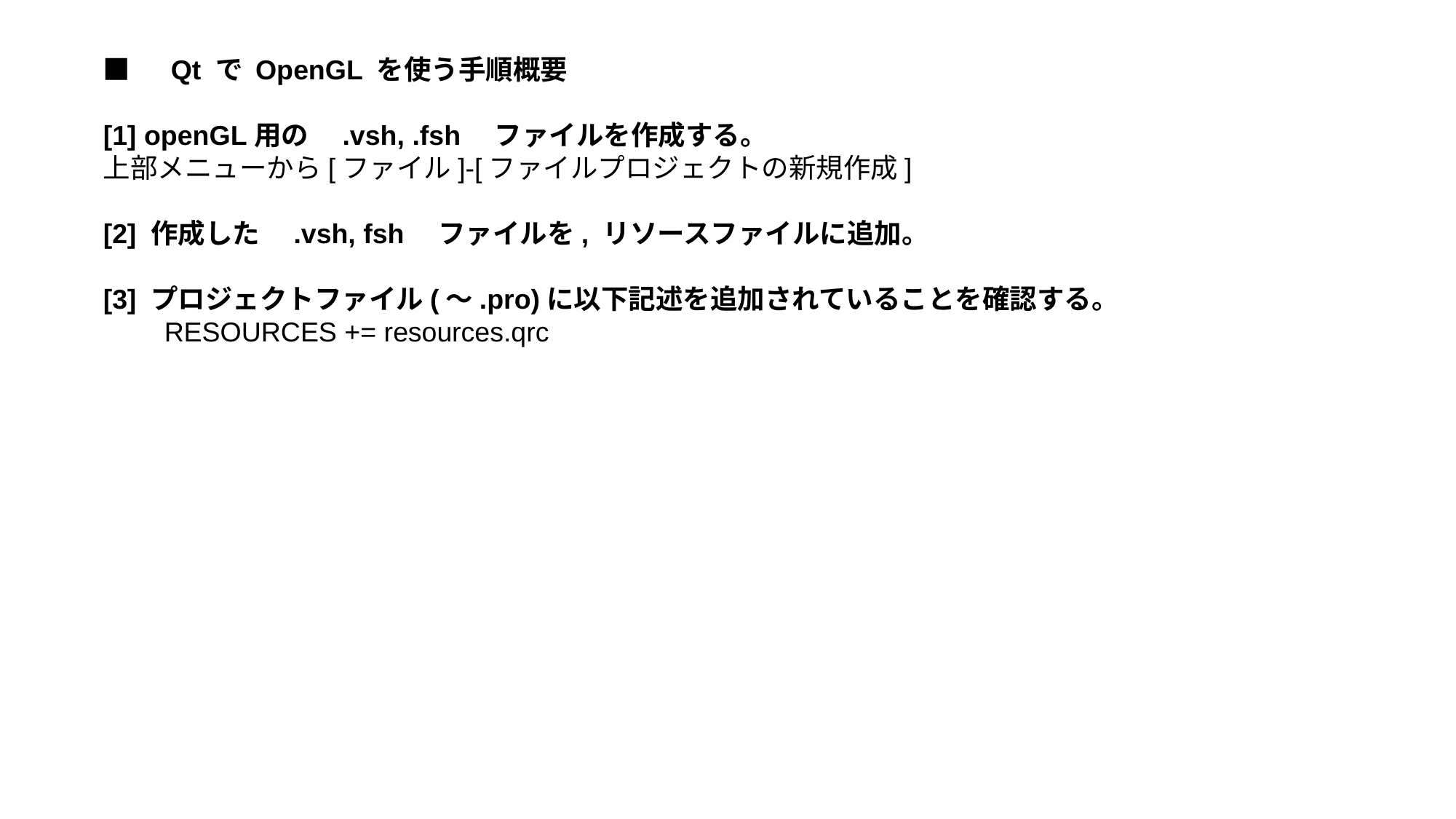

■　Qt で OpenGL を使う手順概要

[1] openGL用の　.vsh, .fsh　ファイルを作成する。
上部メニューから[ファイル]-[ファイルプロジェクトの新規作成]

[2] 作成した　.vsh, fsh　ファイルを, リソースファイルに追加。

[3] プロジェクトファイル(～.pro)に以下記述を追加されていることを確認する。
　　RESOURCES += resources.qrc